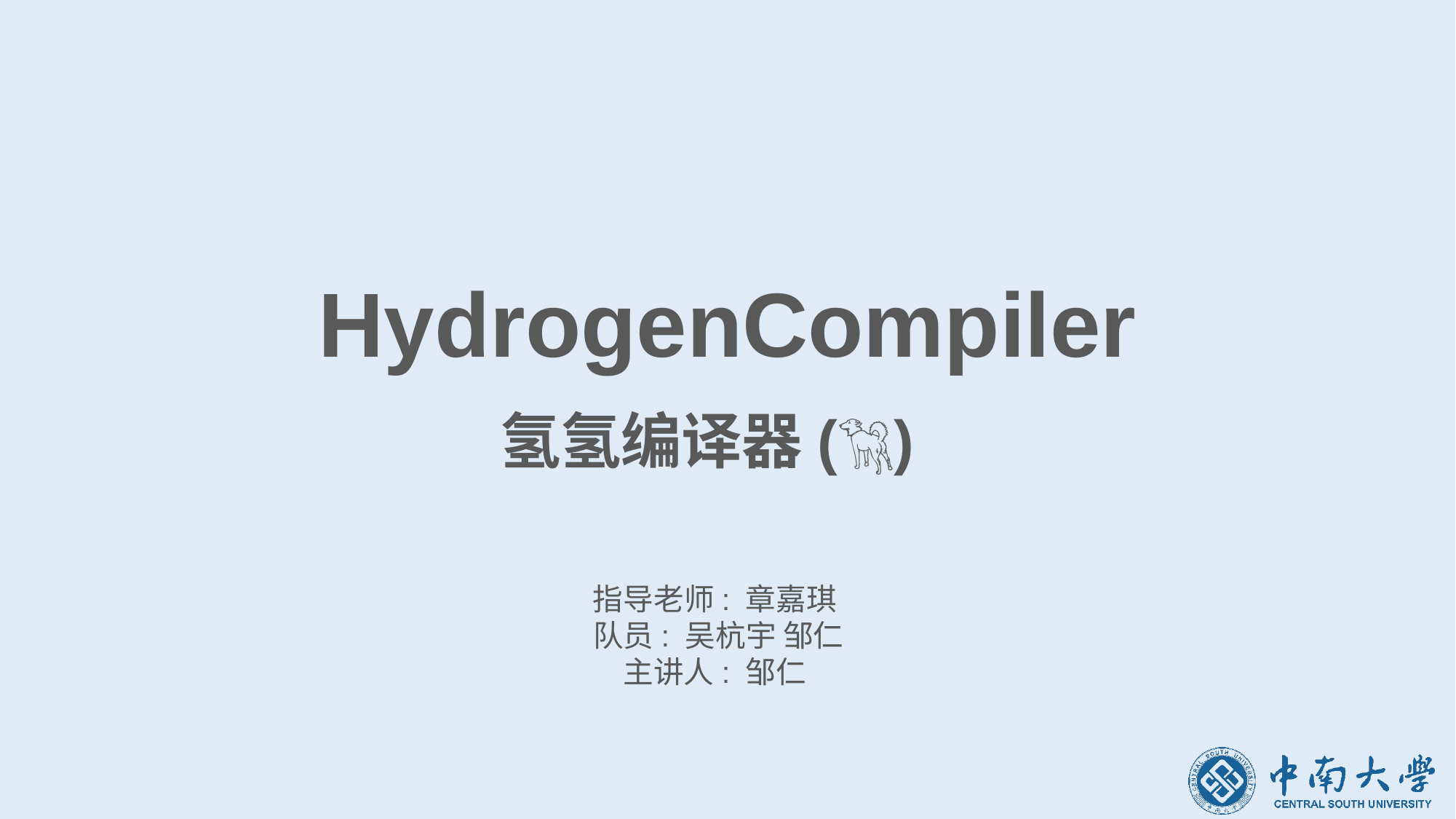

# HydrogenCompiler
氢氢编译器(🐕)
指导老师: 章嘉琪
 队员: 吴杭宇 邹仁
主讲人: 邹仁